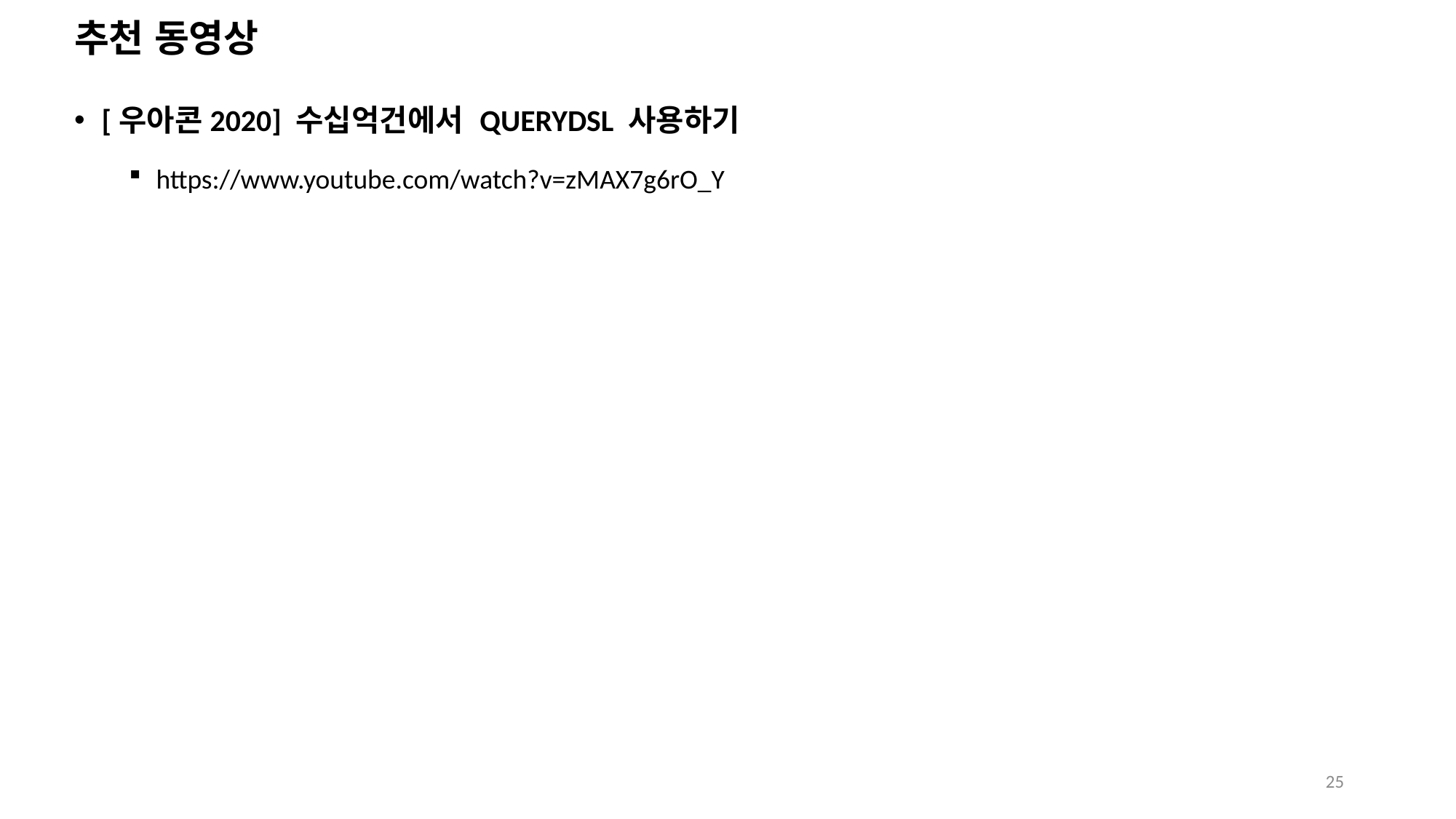

# 추천 동영상
[우아콘2020] 수십억건에서 QUERYDSL 사용하기
https://www.youtube.com/watch?v=zMAX7g6rO_Y

25